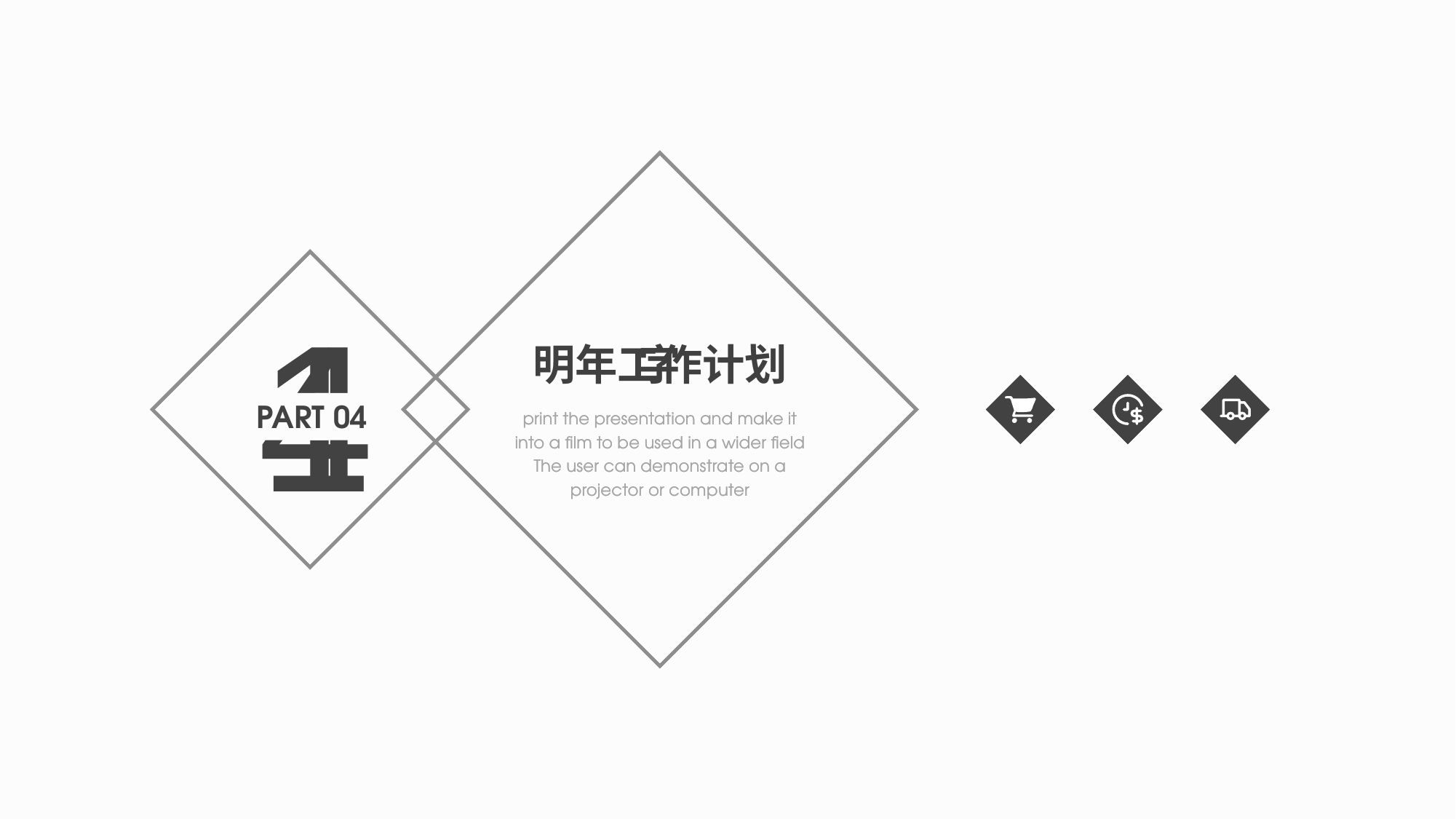

4
明年工作计划

PART 04

print the presentation and make it into a film to be used in a wider field The user can demonstrate on a projector or computer